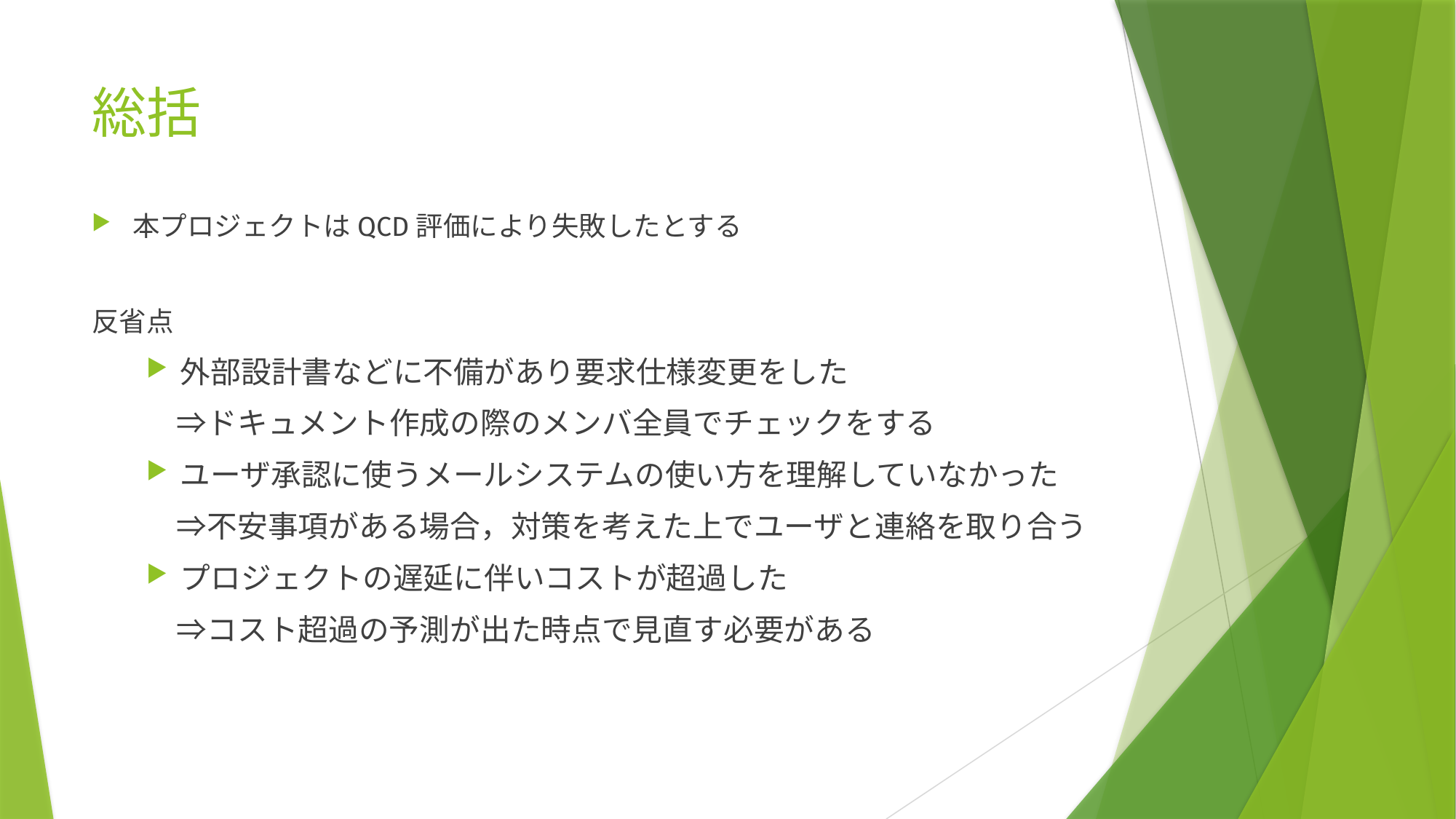

# 総括
本プロジェクトはQCD評価により失敗したとする

反省点
外部設計書などに不備があり要求仕様変更をした
　⇒ドキュメント作成の際のメンバ全員でチェックをする
ユーザ承認に使うメールシステムの使い方を理解していなかった
　⇒不安事項がある場合，対策を考えた上でユーザと連絡を取り合う
プロジェクトの遅延に伴いコストが超過した
　⇒コスト超過の予測が出た時点で見直す必要がある